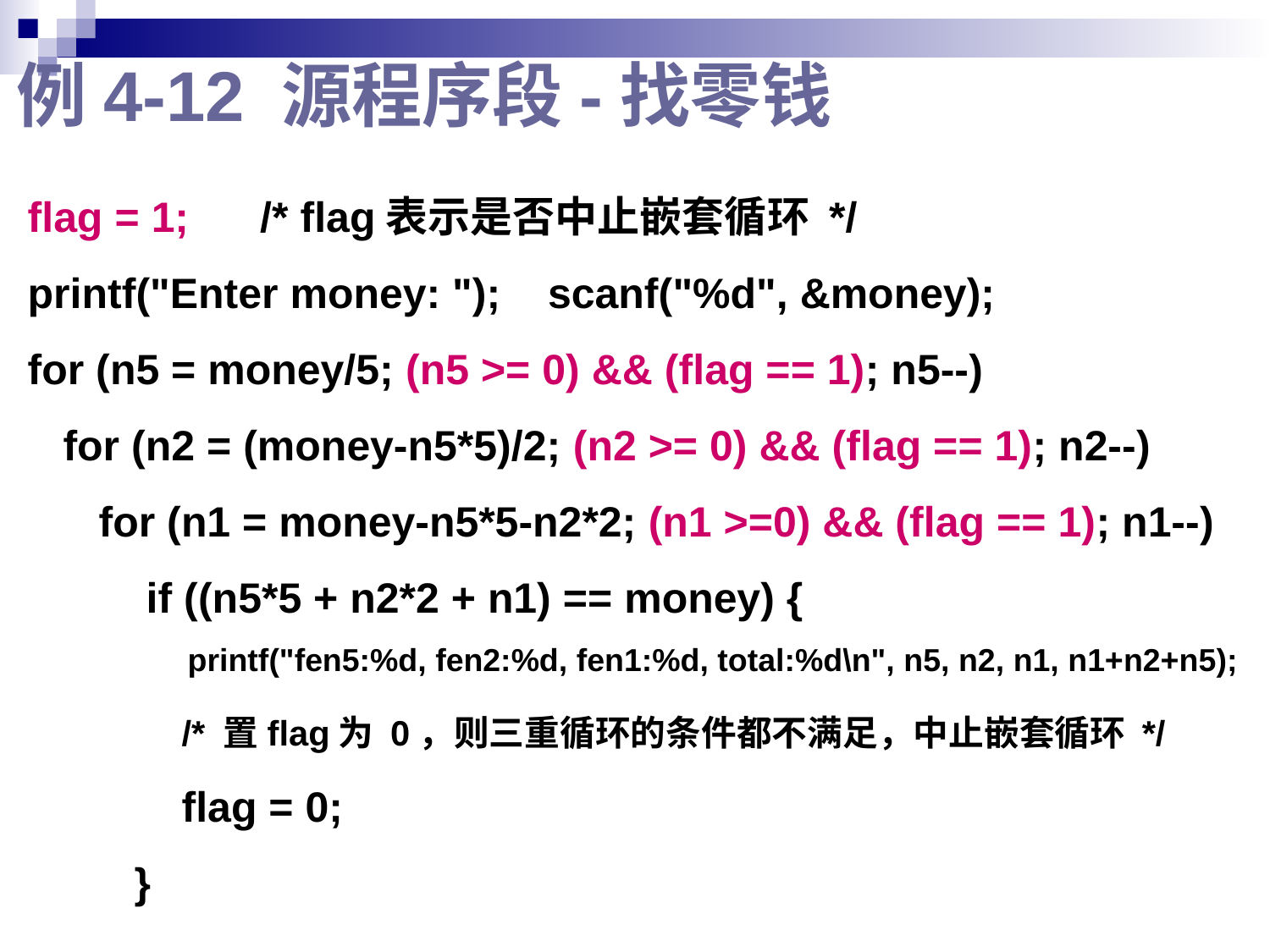

# 例4-12 源程序段-找零钱
flag = 1;      /* flag表示是否中止嵌套循环 */
printf("Enter money: ");    scanf("%d", &money);
for (n5 = money/5; (n5 >= 0) && (flag == 1); n5--)
   for (n2 = (money-n5*5)/2; (n2 >= 0) && (flag == 1); n2--)
      for (n1 = money-n5*5-n2*2; (n1 >=0) && (flag == 1); n1--)
          if ((n5*5 + n2*2 + n1) == money) {
                  printf("fen5:%d, fen2:%d, fen1:%d, total:%d\n", n5, n2, n1, n1+n2+n5);
             /* 置flag为 0，则三重循环的条件都不满足，中止嵌套循环 */
             flag = 0;
         }